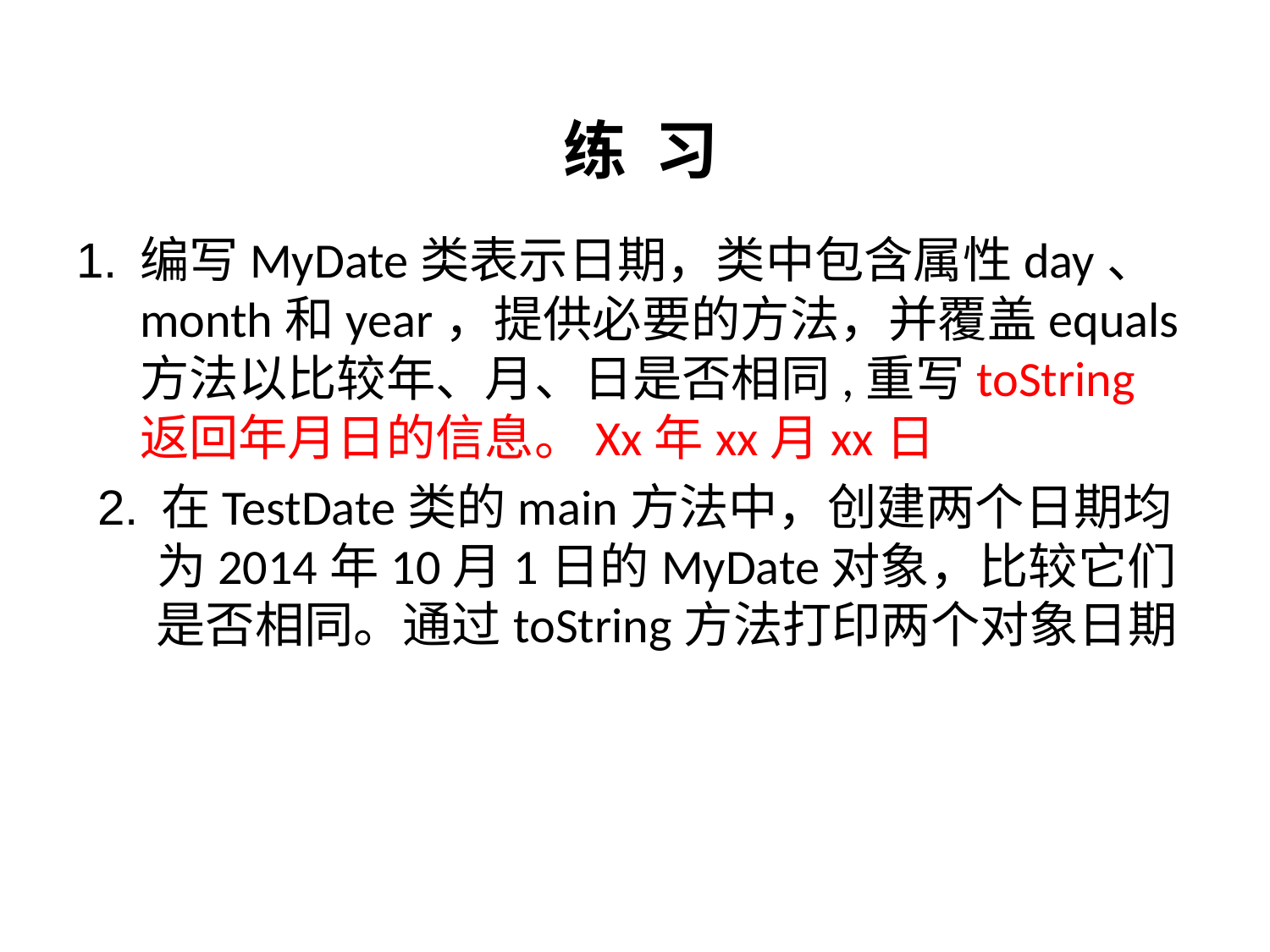

# 练  习
编写MyDate类表示日期，类中包含属性day、month和year，提供必要的方法，并覆盖equals方法以比较年、月、日是否相同,重写toString返回年月日的信息。Xx年xx月xx日
在TestDate类的main方法中，创建两个日期均为2014年10月1日的MyDate对象，比较它们是否相同。通过toString方法打印两个对象日期